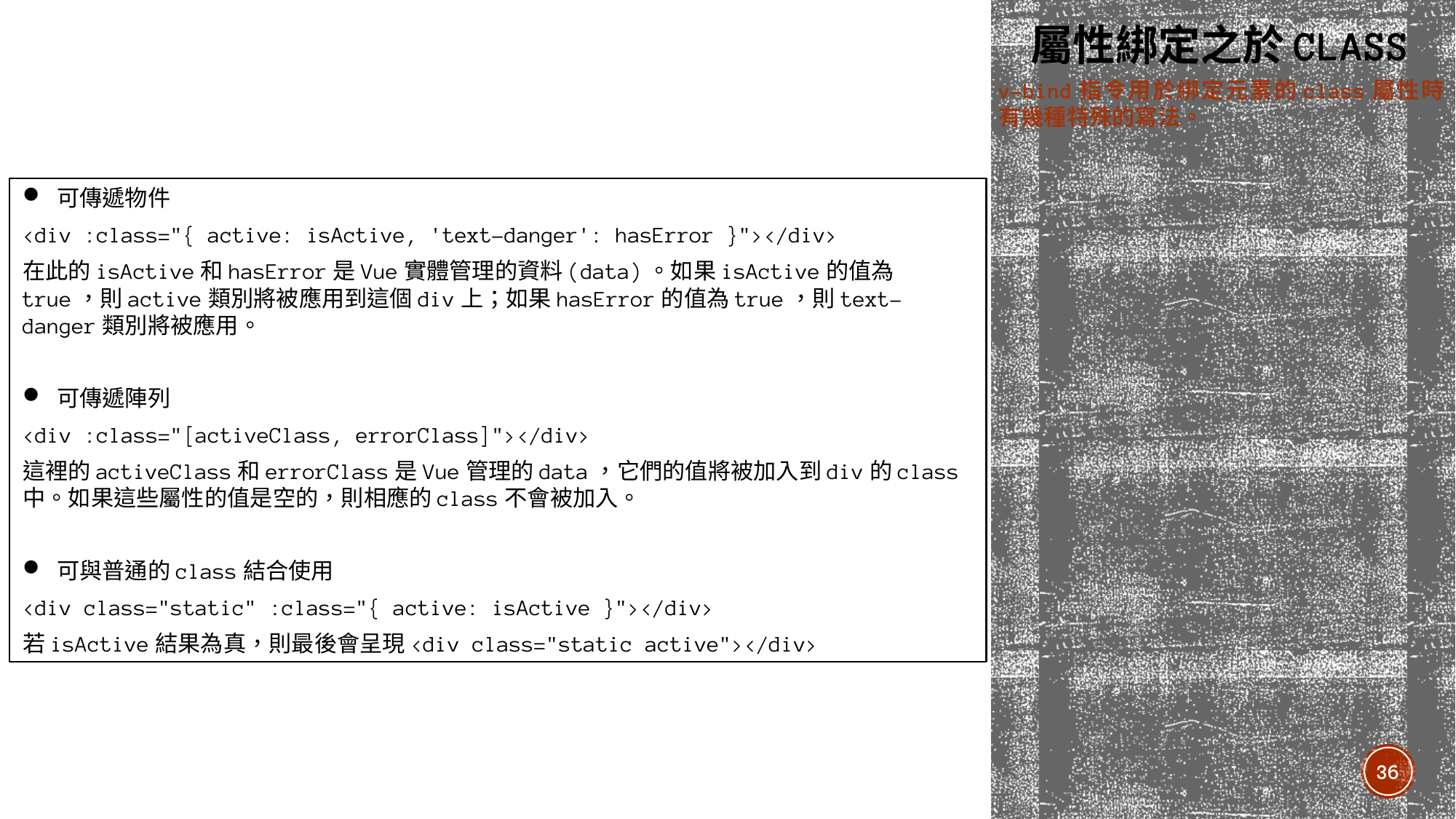

# 屬性綁定之於class
v-bind指令用於綁定元素的class屬性時，有幾種特殊的寫法。
可傳遞物件
<div :class="{ active: isActive, 'text-danger': hasError }"></div>
在此的isActive和hasError是Vue實體管理的資料(data)。如果isActive的值為true，則active類別將被應用到這個div上；如果hasError的值為true，則text-danger類別將被應用。

可傳遞陣列
<div :class="[activeClass, errorClass]"></div>
這裡的activeClass和errorClass是Vue管理的data，它們的值將被加入到div的class中。如果這些屬性的值是空的，則相應的class不會被加入。

可與普通的class結合使用
<div class="static" :class="{ active: isActive }"></div>
若isActive結果為真，則最後會呈現<div class="static active"></div>
36